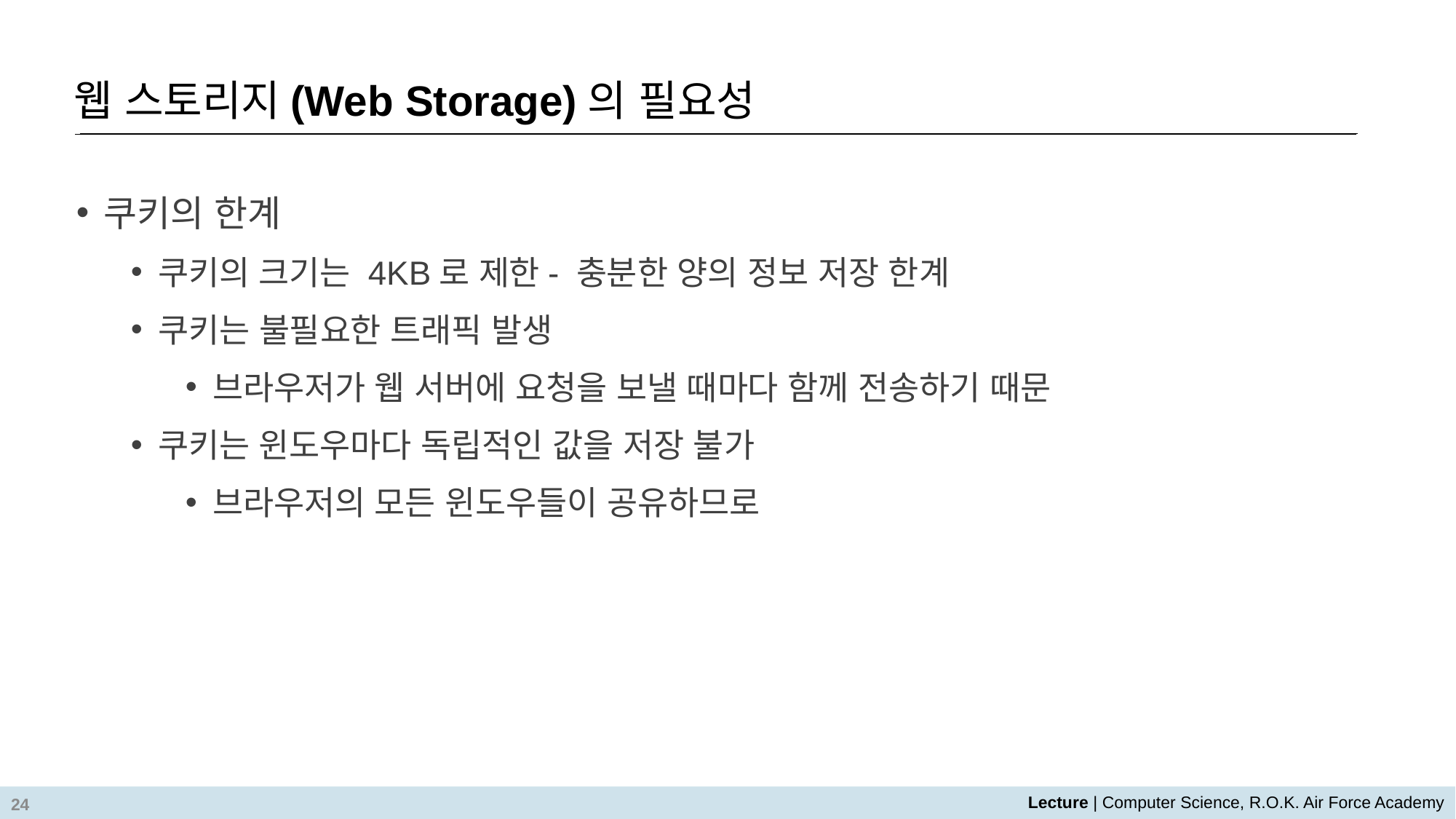

웹 스토리지(Web Storage)의 필요성
쿠키의 한계
쿠키의 크기는 4KB로 제한- 충분한 양의 정보 저장 한계
쿠키는 불필요한 트래픽 발생
브라우저가 웹 서버에 요청을 보낼 때마다 함께 전송하기 때문
쿠키는 윈도우마다 독립적인 값을 저장 불가
브라우저의 모든 윈도우들이 공유하므로
24